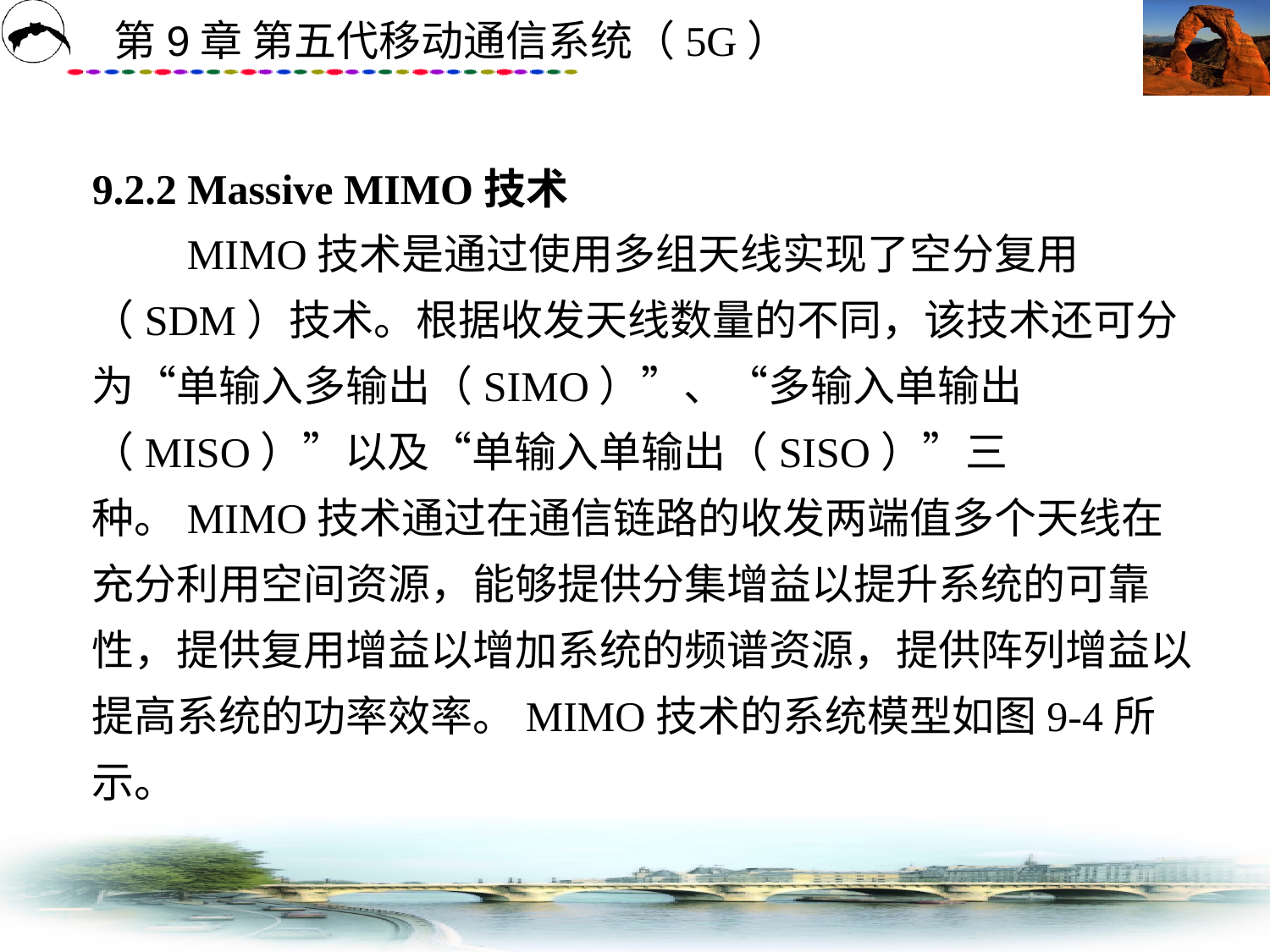

# 9.2.2 Massive MIMO技术 　　MIMO技术是通过使用多组天线实现了空分复用（SDM）技术。根据收发天线数量的不同，该技术还可分为“单输入多输出（SIMO）”、“多输入单输出（MISO）”以及“单输入单输出（SISO）”三种。MIMO技术通过在通信链路的收发两端值多个天线在充分利用空间资源，能够提供分集增益以提升系统的可靠性，提供复用增益以增加系统的频谱资源，提供阵列增益以提高系统的功率效率。MIMO技术的系统模型如图9-4所示。